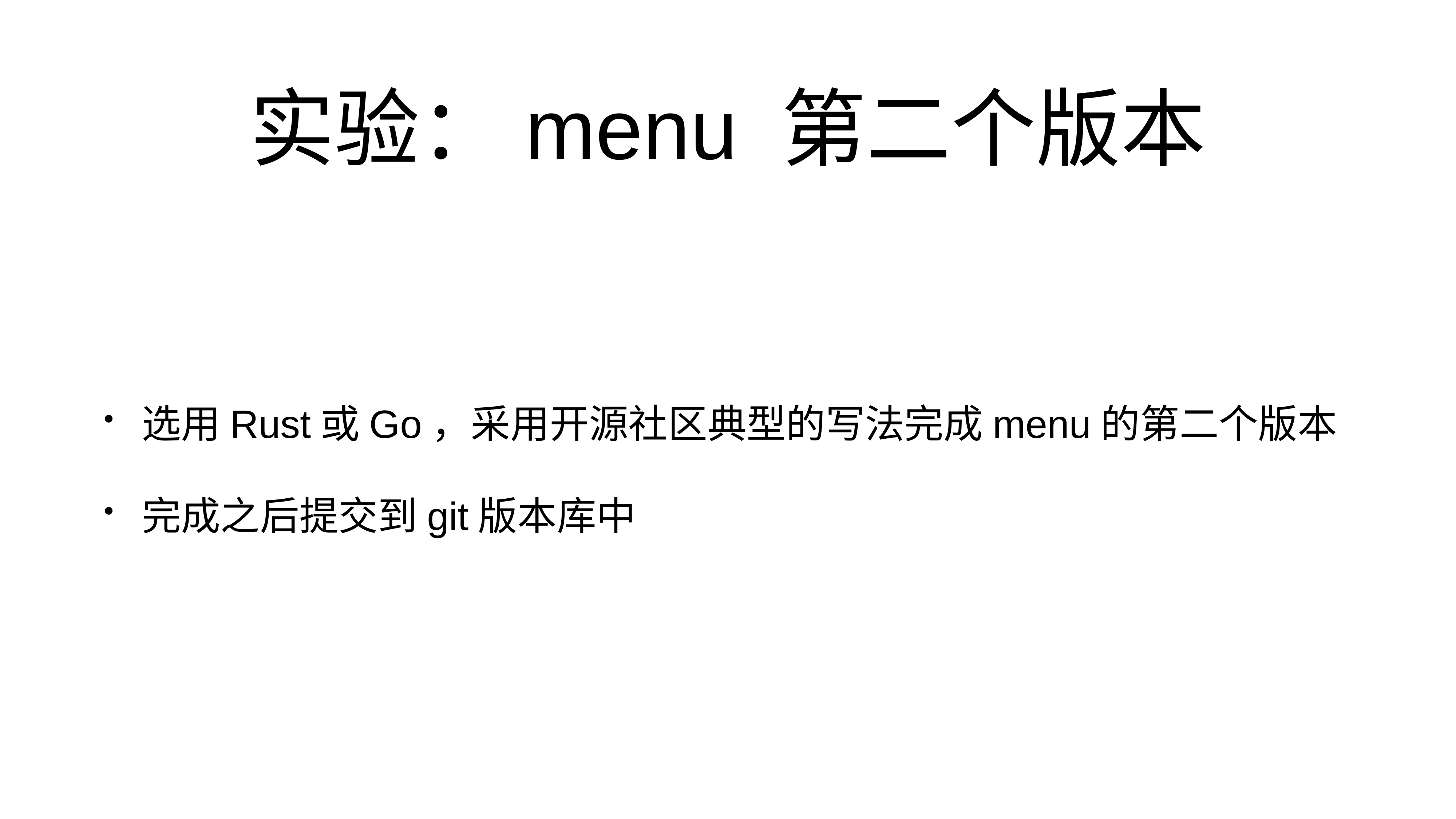

# 实验：menu 第二个版本
选用Rust或Go，采用开源社区典型的写法完成menu的第二个版本
完成之后提交到git版本库中